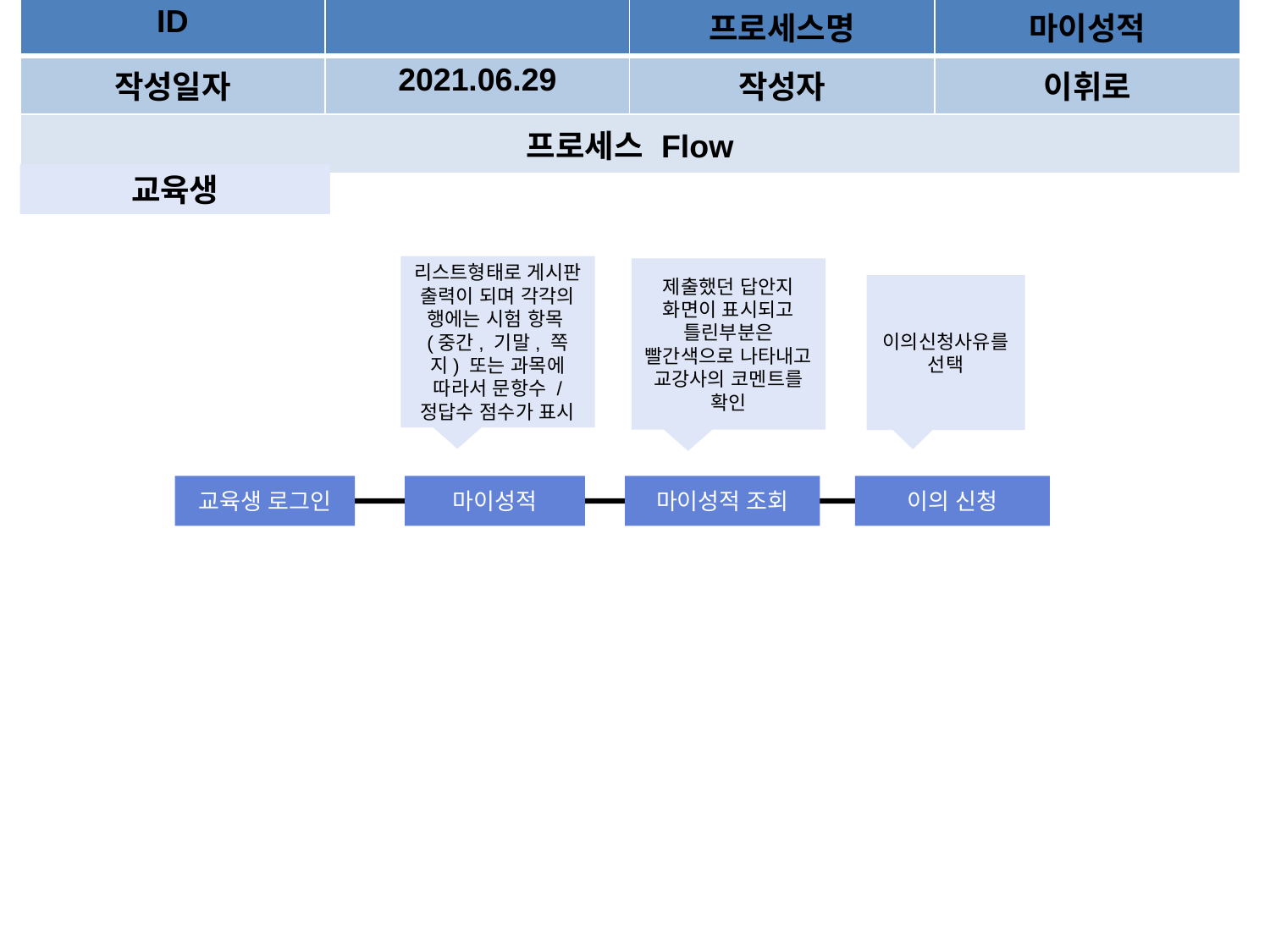

| ID |  |  | 프로세스명 | 마이성적 |
| --- | --- | --- | --- | --- |
| 작성일자 |  | 2021.06.29 | 작성자 | 이휘로 |
| 프로세스 Flow |  |  |  |  |
교육생
리스트형태로 게시판 출력이 되며 각각의 행에는 시험 항목(중간, 기말, 쪽지) 또는 과목에 따라서 문항수 / 정답수 점수가 표시
제출했던 답안지 화면이 표시되고 틀린부분은 빨간색으로 나타내고 교강사의 코멘트를 확인
이의신청사유를 선택
교육생 로그인
마이성적
마이성적 조회
이의 신청